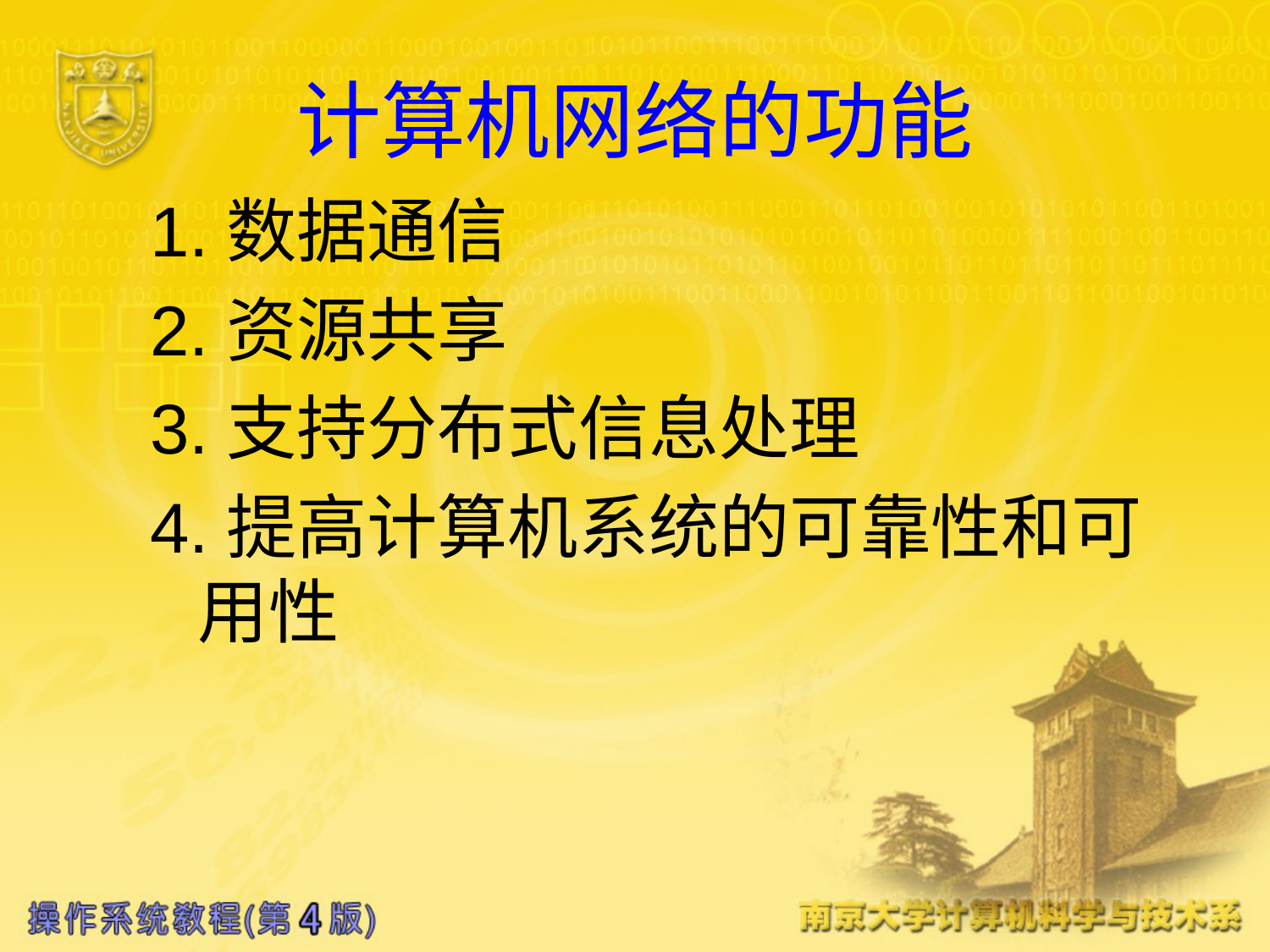

# 计算机网络的功能
1.数据通信
2.资源共享
3.支持分布式信息处理
4.提高计算机系统的可靠性和可用性